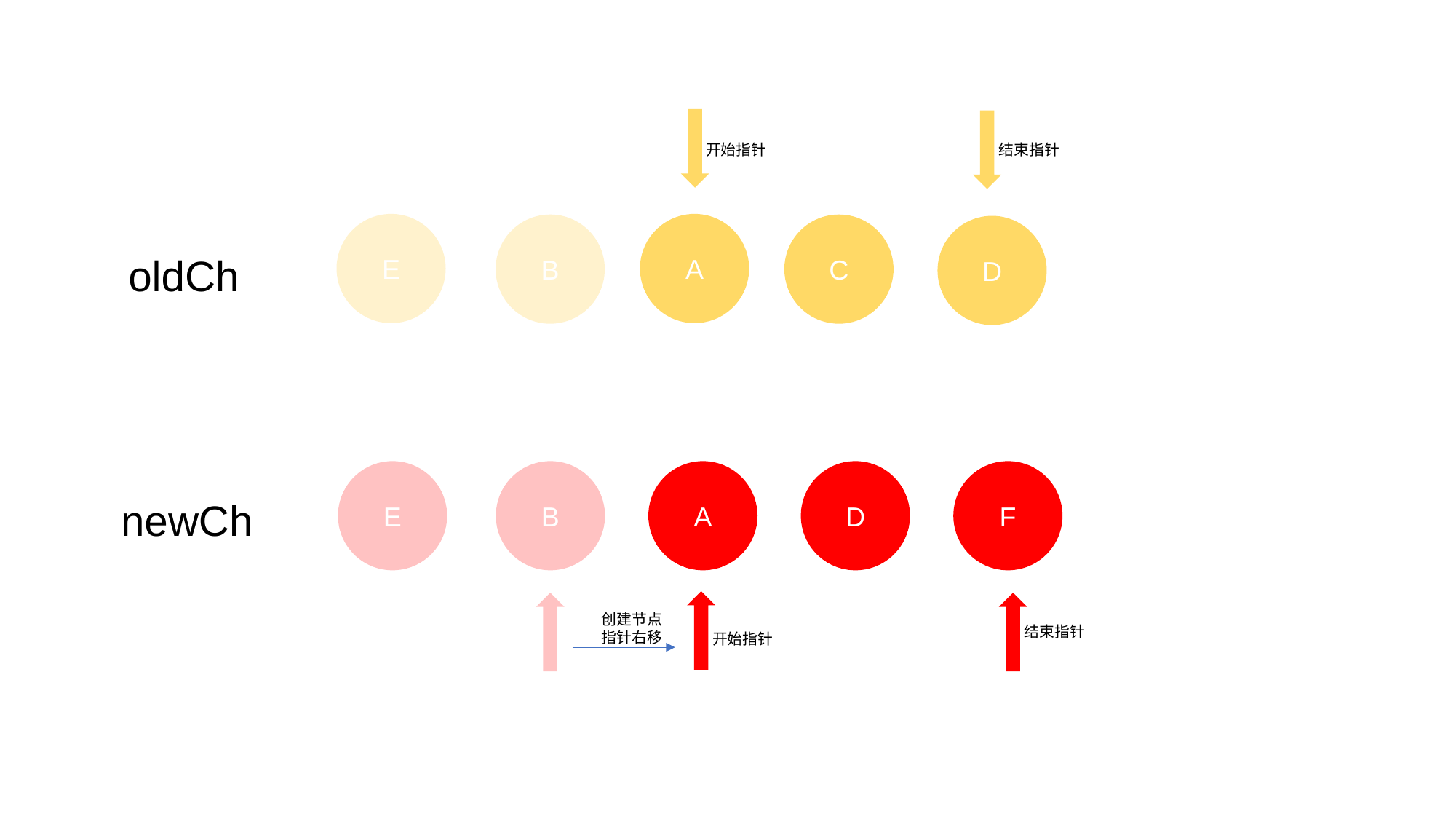

开始指针
结束指针
E
A
B
C
D
oldCh
E
B
A
D
F
newCh

创建节点
指针右移
结束指针
开始指针